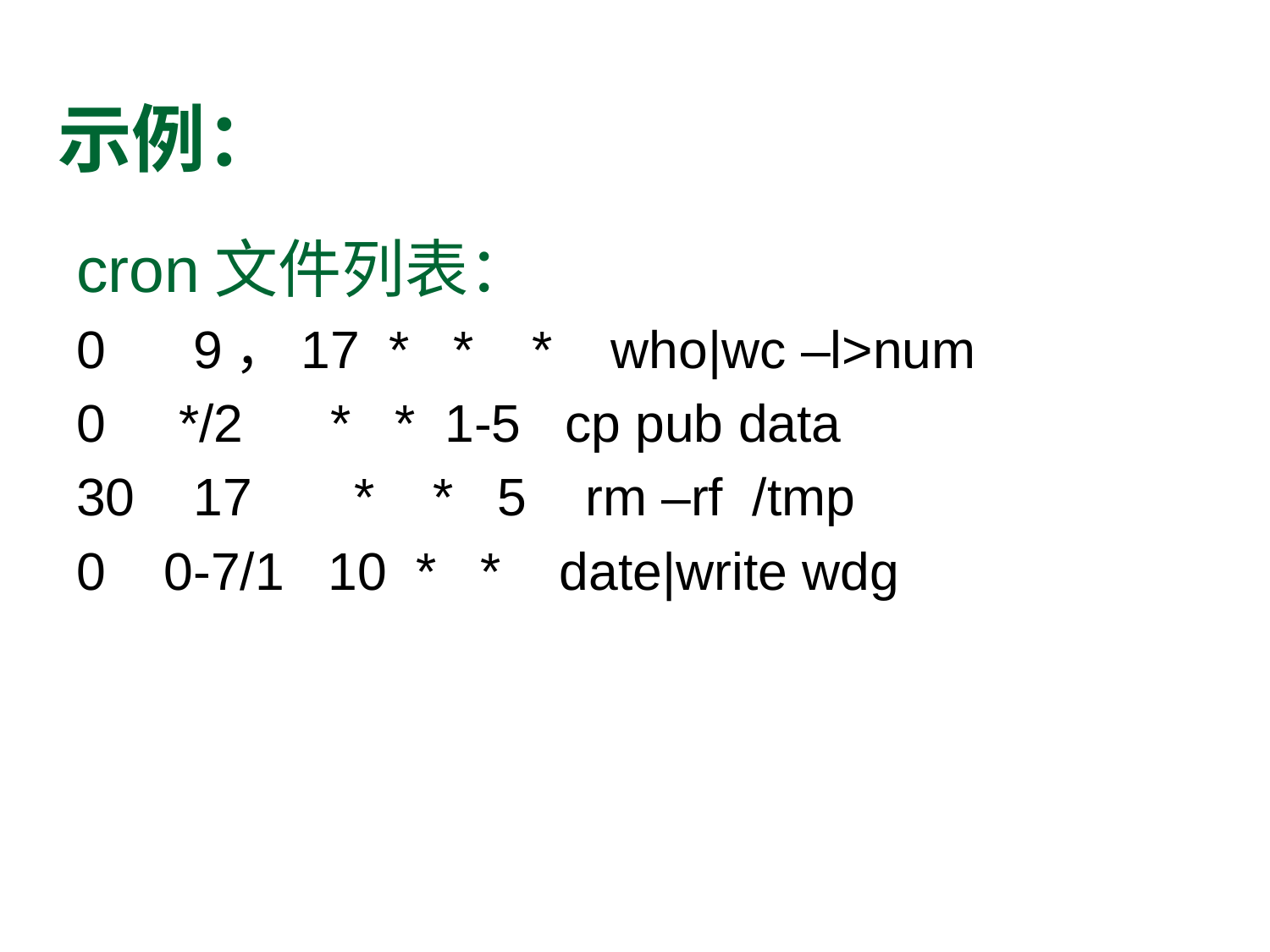

# 示例：
cron文件列表：
0      9，17  *   *    *    who|wc –l>num
0     */2      *   *  1-5   cp pub data
30    17       *    *   5    rm –rf  /tmp
0    0-7/1   10  *   *    date|write wdg